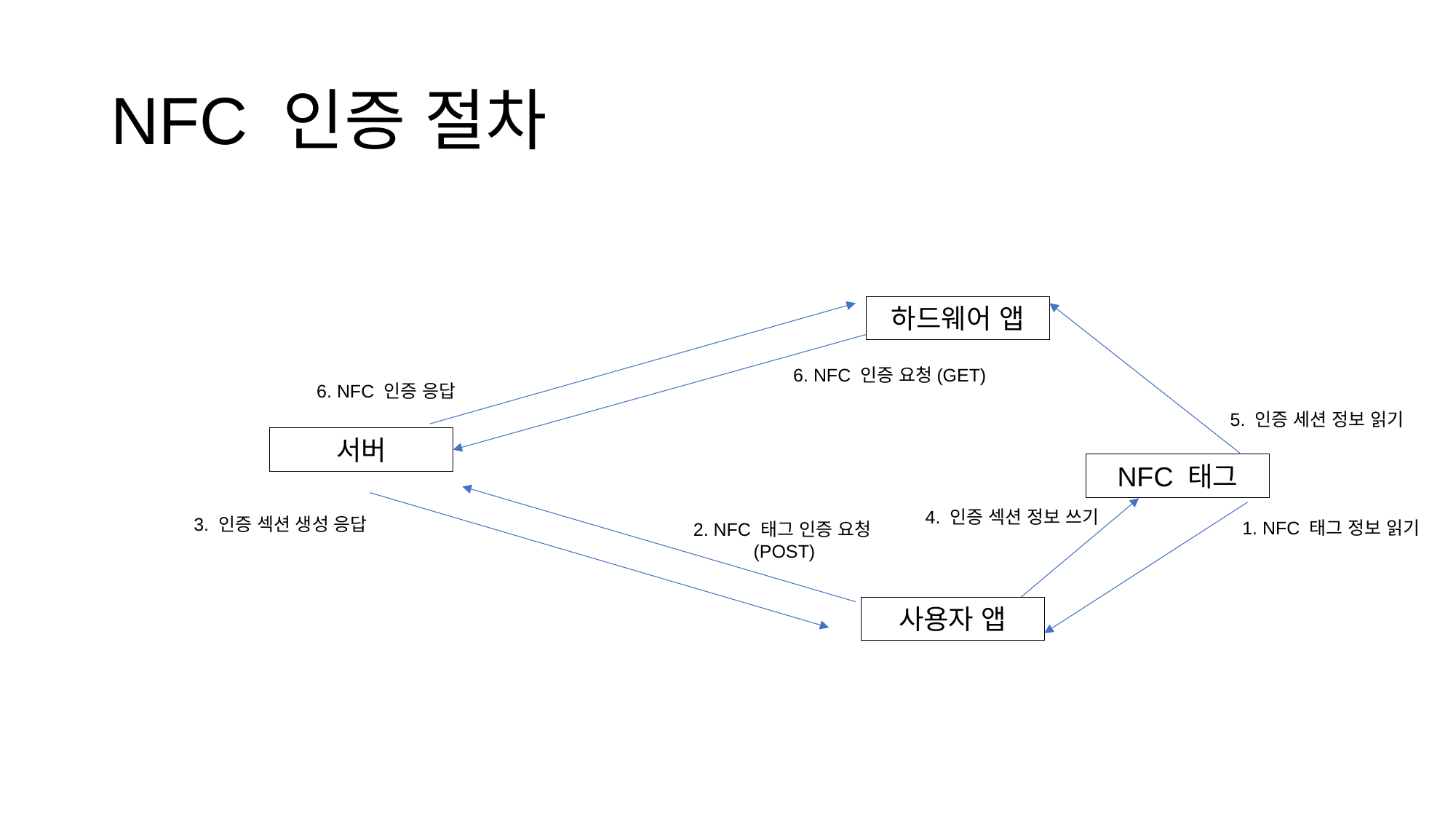

# NFC 인증 절차
하드웨어 앱
6. NFC 인증 요청(GET)
6. NFC 인증 응답
5. 인증 세션 정보 읽기
서버
NFC 태그
4. 인증 섹션 정보 쓰기
3. 인증 섹션 생성 응답
1. NFC 태그 정보 읽기
2. NFC 태그 인증 요청(POST)
사용자 앱